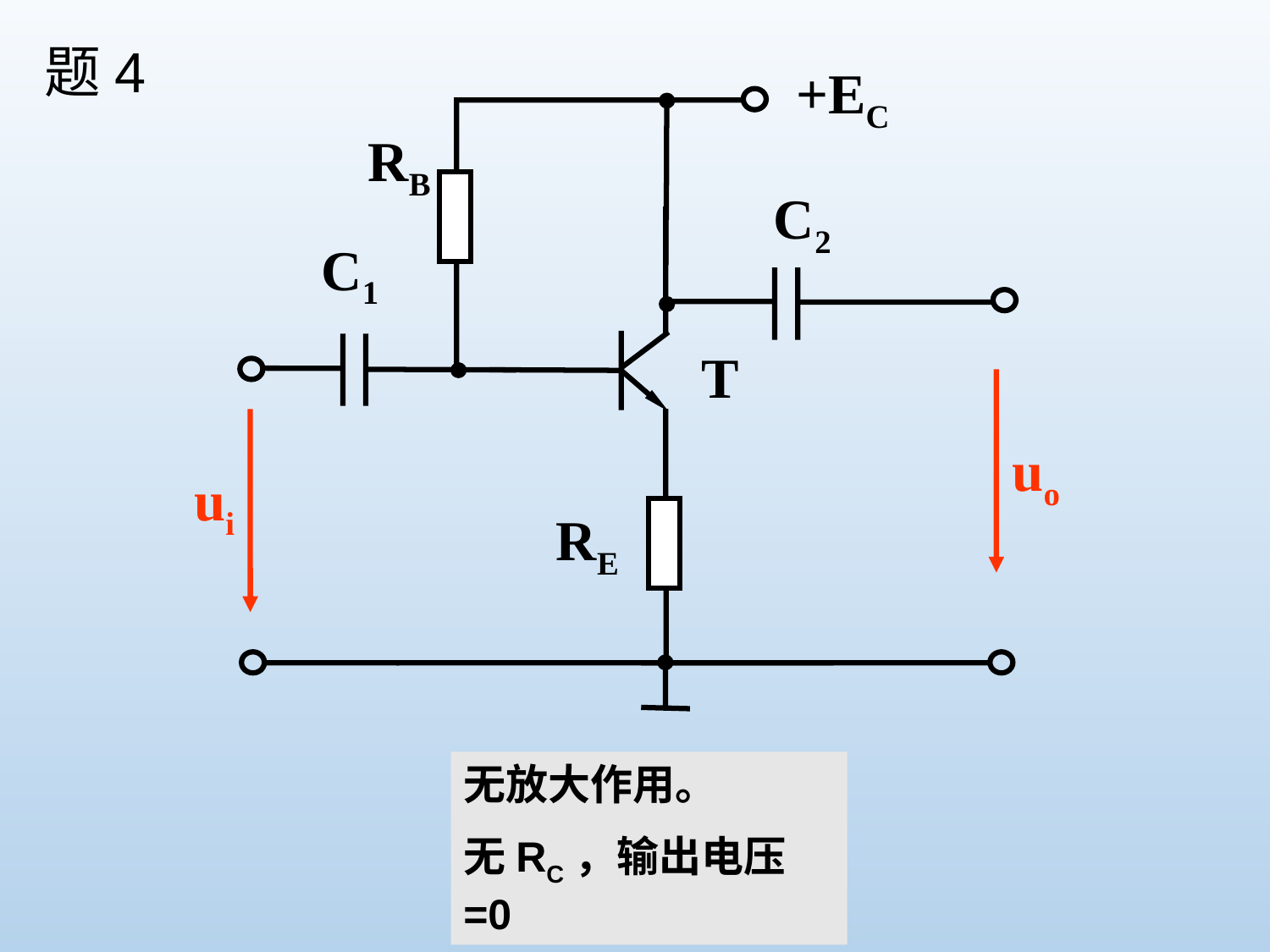

# 题4
+EC

RB

C2

C1

T

uo
ui

RE

无放大作用。
无RC，输出电压=0